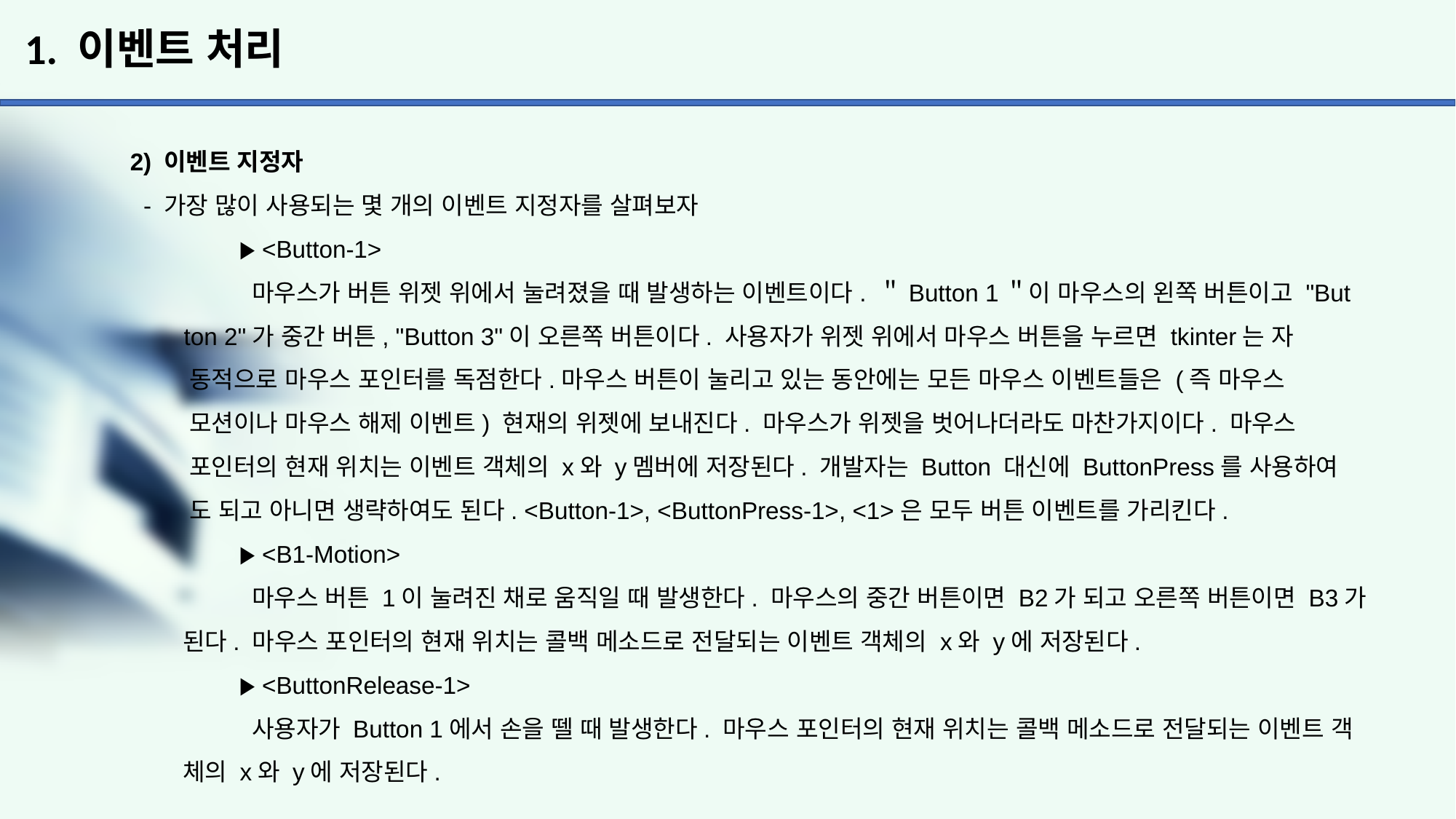

# 1. 이벤트 처리
2) 이벤트 지정자
  - 가장 많이 사용되는 몇 개의 이벤트 지정자를 살펴보자
	▶ <Button-1>
	 마우스가 버튼 위젯 위에서 눌려졌을 때 발생하는 이벤트이다. ＂Button 1＂이 마우스의 왼쪽 버튼이고 "But
        ton 2"가 중간 버튼, "Button 3"이 오른쪽 버튼이다. 사용자가 위젯 위에서 마우스 버튼을 누르면 tkinter는 자
        동적으로 마우스 포인터를 독점한다.마우스 버튼이 눌리고 있는 동안에는 모든 마우스 이벤트들은 (즉 마우스
        모션이나 마우스 해제 이벤트) 현재의 위젯에 보내진다. 마우스가 위젯을 벗어나더라도 마찬가지이다. 마우스
        포인터의 현재 위치는 이벤트 객체의 x와 y멤버에 저장된다. 개발자는 Button 대신에 ButtonPress를 사용하여
        도 되고 아니면 생략하여도 된다. <Button-1>, <ButtonPress-1>, <1>은 모두 버튼 이벤트를 가리킨다.
	▶ <B1-Motion>
	 마우스 버튼 1이 눌려진 채로 움직일 때 발생한다. 마우스의 중간 버튼이면 B2가 되고 오른쪽 버튼이면 B3가
       된다. 마우스 포인터의 현재 위치는 콜백 메소드로 전달되는 이벤트 객체의 x와 y에 저장된다.
	▶ <ButtonRelease-1>
	 사용자가 Button 1에서 손을 뗄 때 발생한다. 마우스 포인터의 현재 위치는 콜백 메소드로 전달되는 이벤트 객
       체의 x와 y에 저장된다.